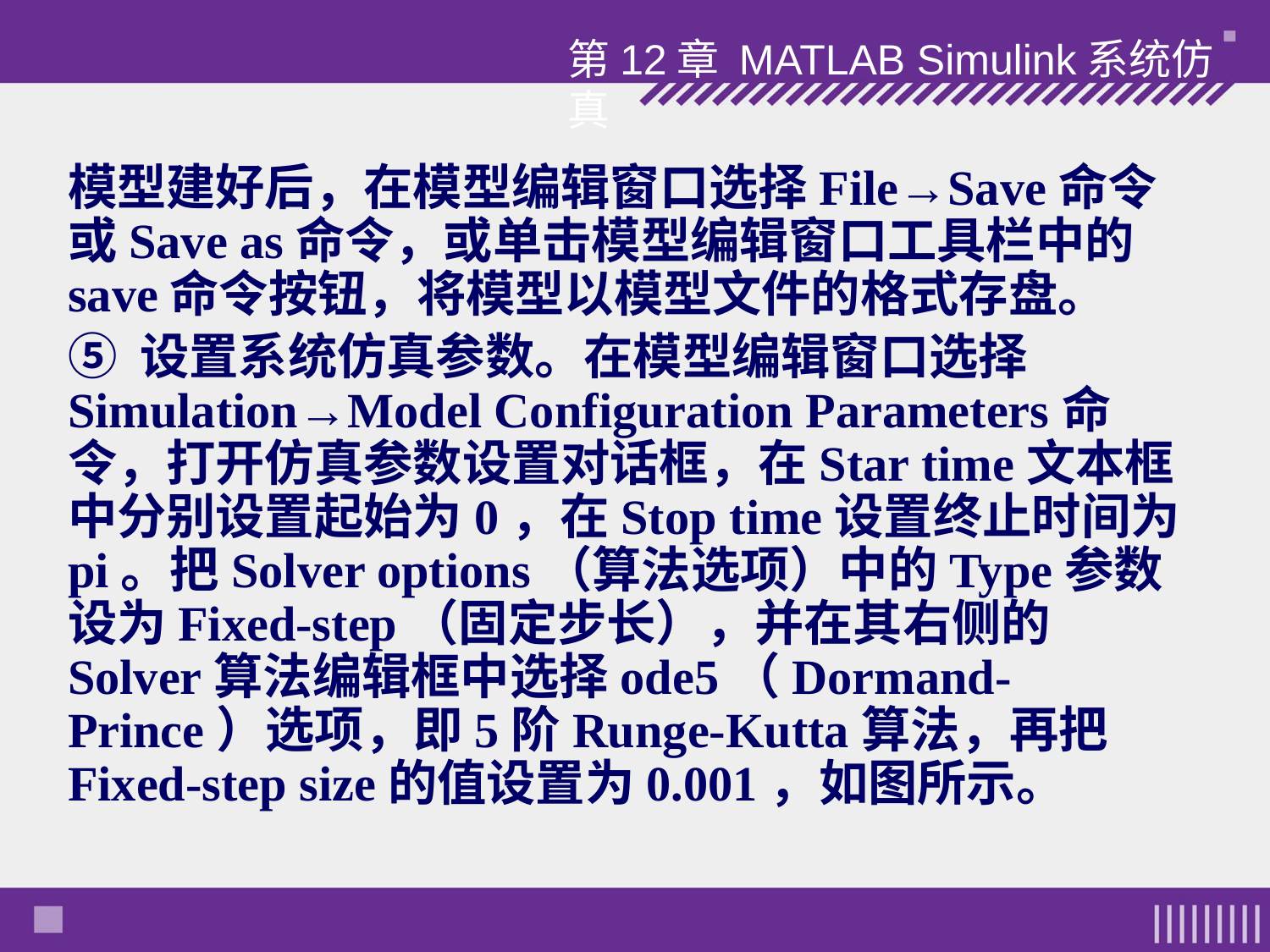

第12章 MATLAB Simulink系统仿真
模型建好后，在模型编辑窗口选择File→Save命令或Save as命令，或单击模型编辑窗口工具栏中的save命令按钮，将模型以模型文件的格式存盘。
⑤ 设置系统仿真参数。在模型编辑窗口选择Simulation→Model Configuration Parameters命令，打开仿真参数设置对话框，在Star time文本框中分别设置起始为0，在Stop time设置终止时间为pi。把Solver options（算法选项）中的Type参数设为Fixed-step（固定步长），并在其右侧的Solver算法编辑框中选择ode5（Dormand-Prince）选项，即5阶Runge-Kutta算法，再把Fixed-step size的值设置为0.001，如图所示。